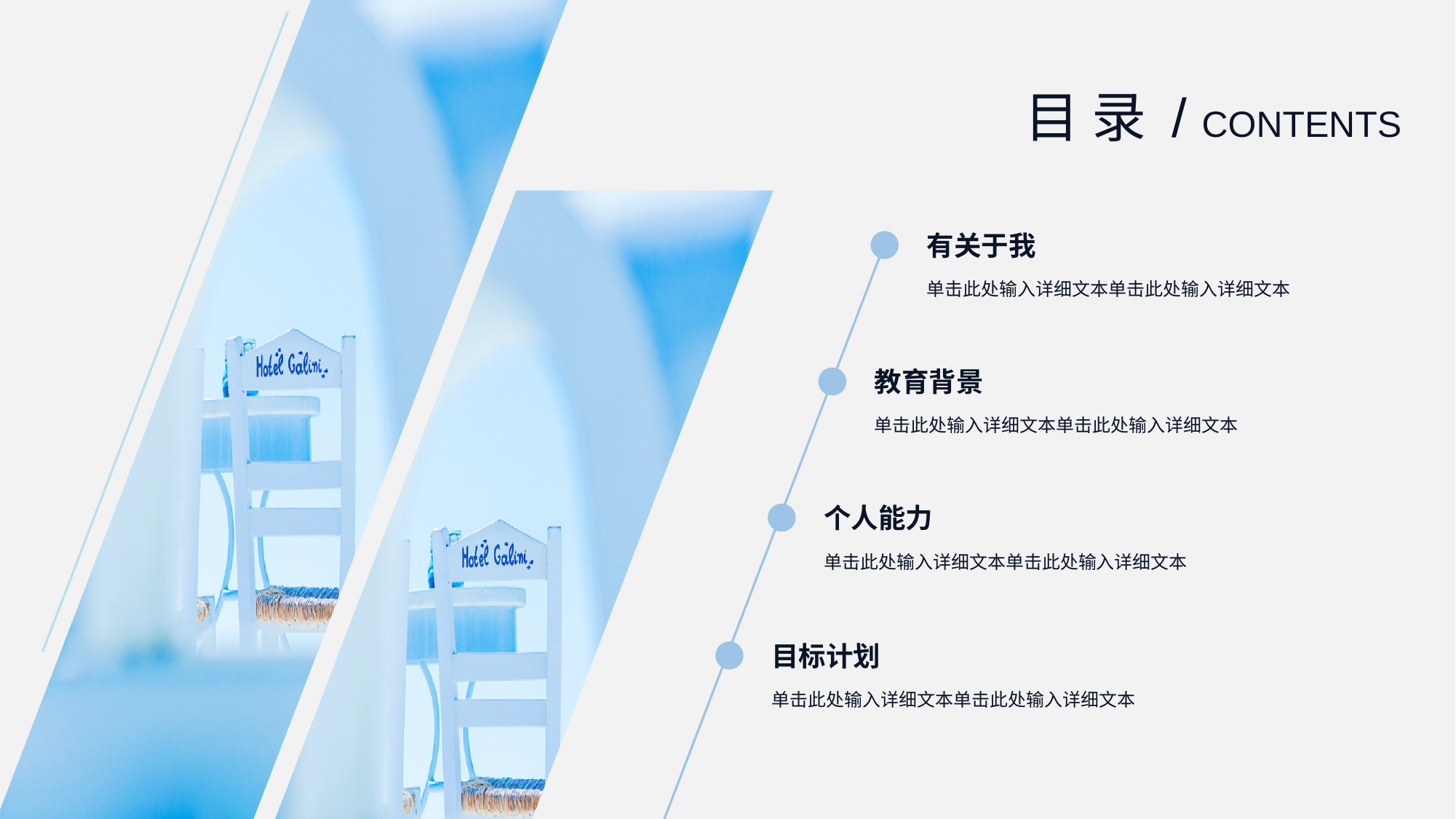

目 录 / CONTENTS
有关于我

单击此处输入详细文本单击此处输入详细文本
教育背景

单击此处输入详细文本单击此处输入详细文本
个人能力

单击此处输入详细文本单击此处输入详细文本
目标计划

单击此处输入详细文本单击此处输入详细文本